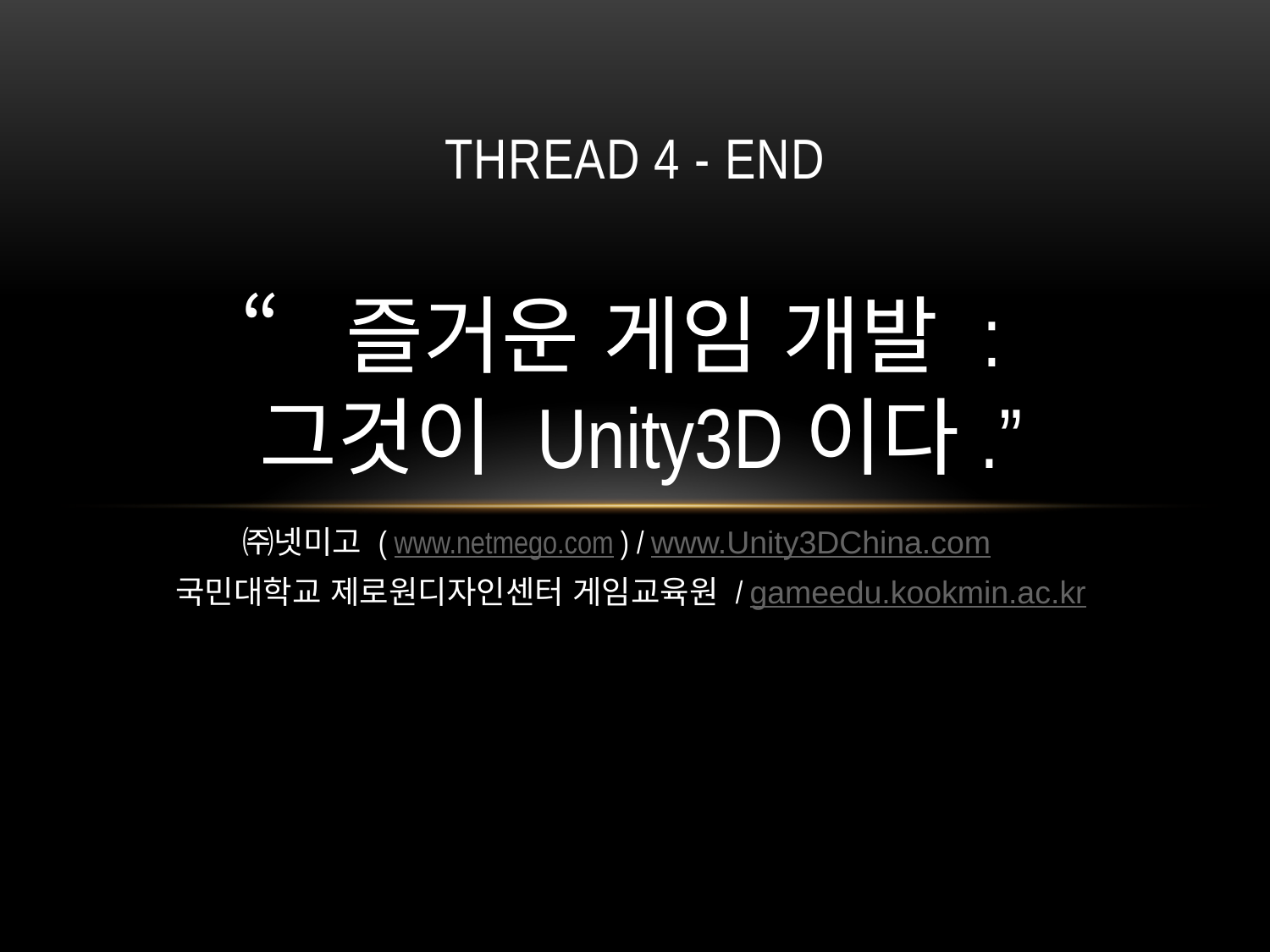

Thread 4 - End
“즐거운 게임 개발 :
 그것이 Unity3D이다.”
㈜넷미고 ( www.netmego.com ) / www.Unity3DChina.com
국민대학교 제로원디자인센터 게임교육원 / gameedu.kookmin.ac.kr